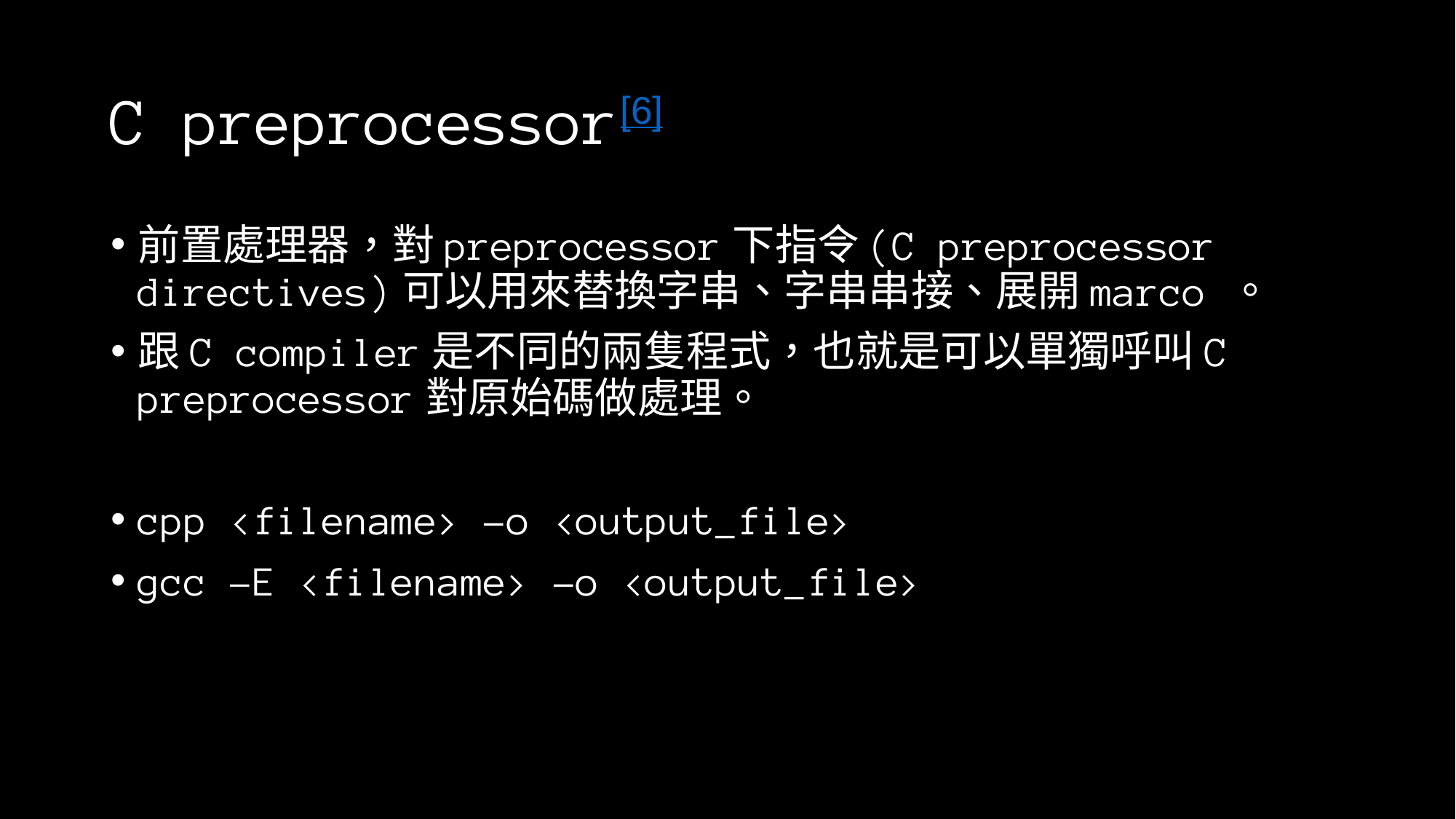

# C preprocessor[6]
前置處理器，對preprocessor下指令(C preprocessor directives)可以用來替換字串、字串串接、展開marco	。
跟C compiler是不同的兩隻程式，也就是可以單獨呼叫C preprocessor對原始碼做處理。

cpp <filename> -o <output_file>
gcc –E <filename> -o <output_file>